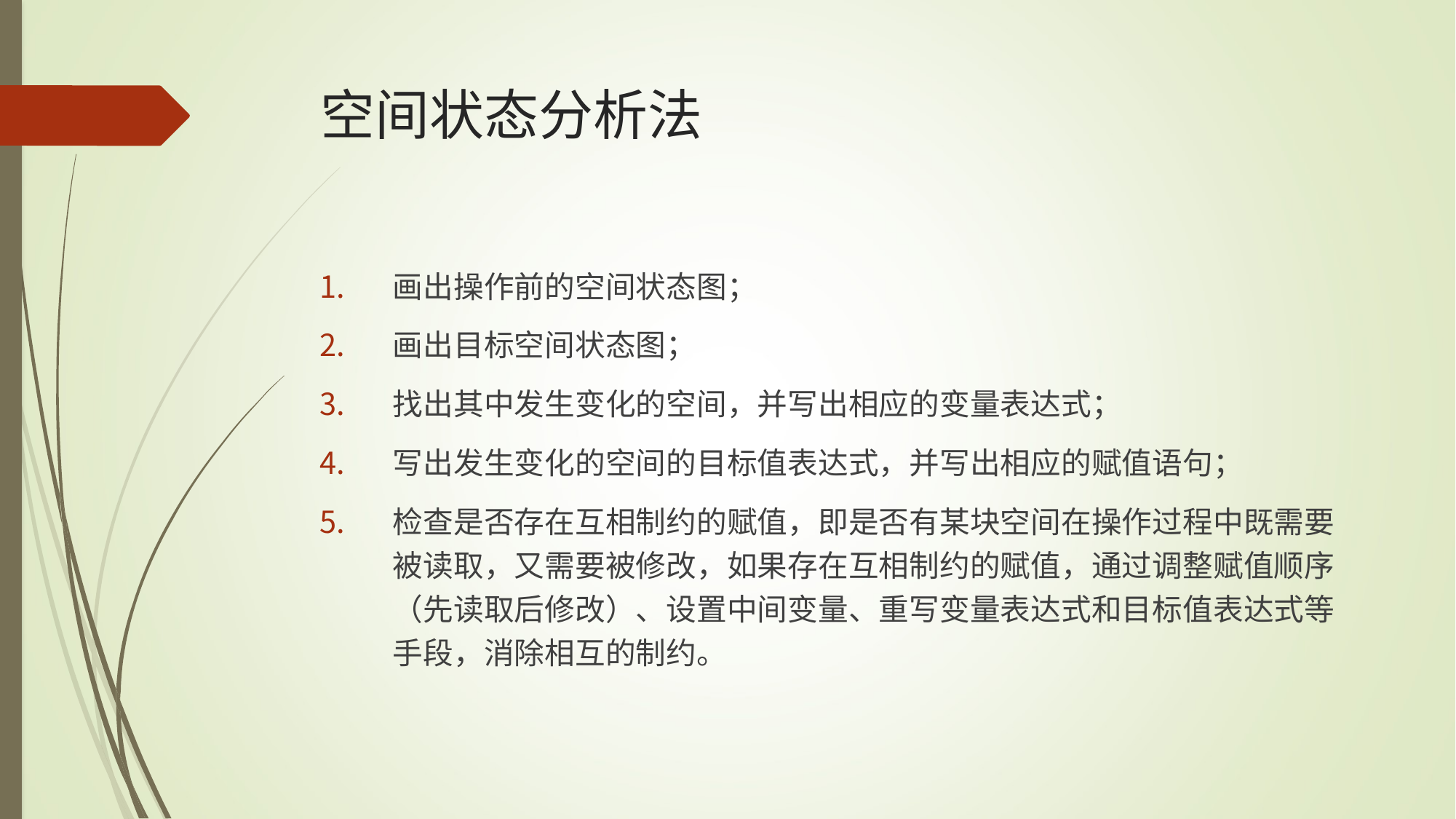

# 空间状态分析法
画出操作前的空间状态图；
画出目标空间状态图；
找出其中发生变化的空间，并写出相应的变量表达式；
写出发生变化的空间的目标值表达式，并写出相应的赋值语句；
检查是否存在互相制约的赋值，即是否有某块空间在操作过程中既需要被读取，又需要被修改，如果存在互相制约的赋值，通过调整赋值顺序（先读取后修改）、设置中间变量、重写变量表达式和目标值表达式等手段，消除相互的制约。